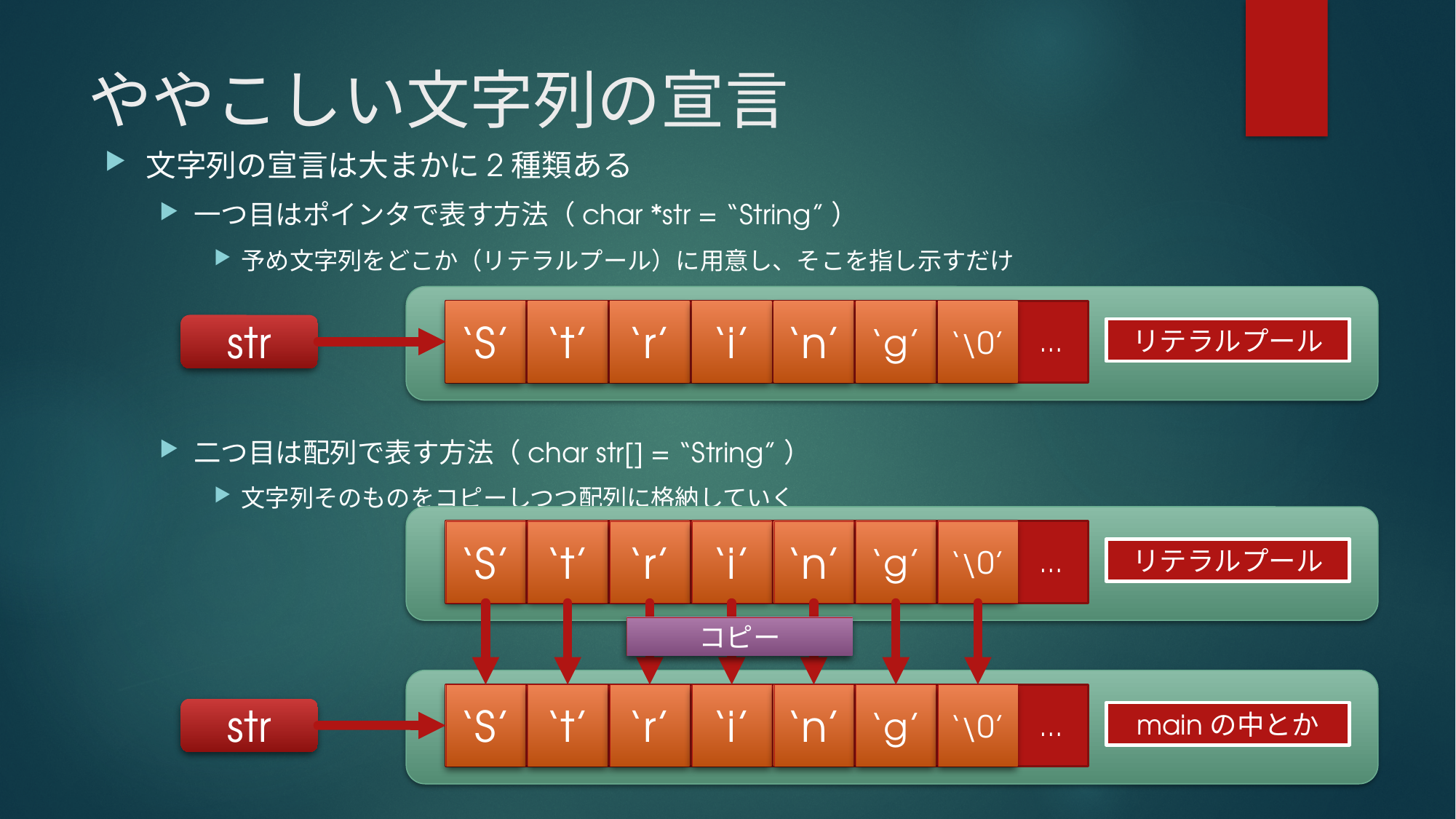

# ややこしい文字列の宣言
文字列の宣言は大まかに2種類ある
一つ目はポインタで表す方法（char *str = “String”）
予め文字列をどこか（リテラルプール）に用意し、そこを指し示すだけ

二つ目は配列で表す方法（char str[] = “String”）
文字列そのものをコピーしつつ配列に格納していく

‘S’
‘t’
‘r’
‘i’
‘n’
‘g’
‘\0’
str
リテラルプール
…

‘S’
‘t’
‘r’
‘i’
‘n’
‘g’
‘\0’
リテラルプール
…
コピー

‘S’
‘t’
‘r’
‘i’
‘n’
‘g’
‘\0’
str
mainの中とか
…